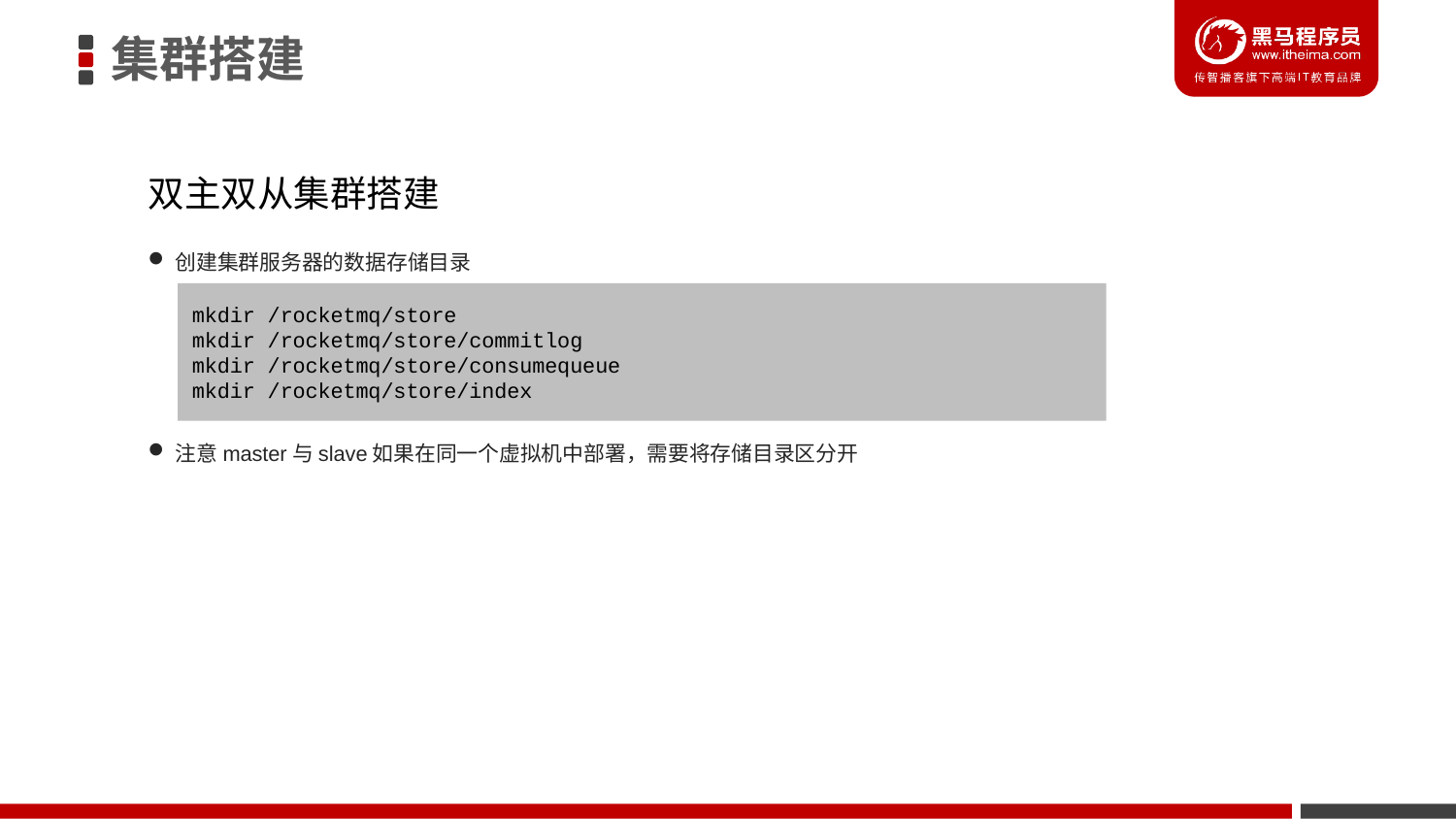

集群搭建
双主双从集群搭建
创建集群服务器的数据存储目录

注意master与slave如果在同一个虚拟机中部署，需要将存储目录区分开
mkdir /rocketmq/store
mkdir /rocketmq/store/commitlog
mkdir /rocketmq/store/consumequeue
mkdir /rocketmq/store/index